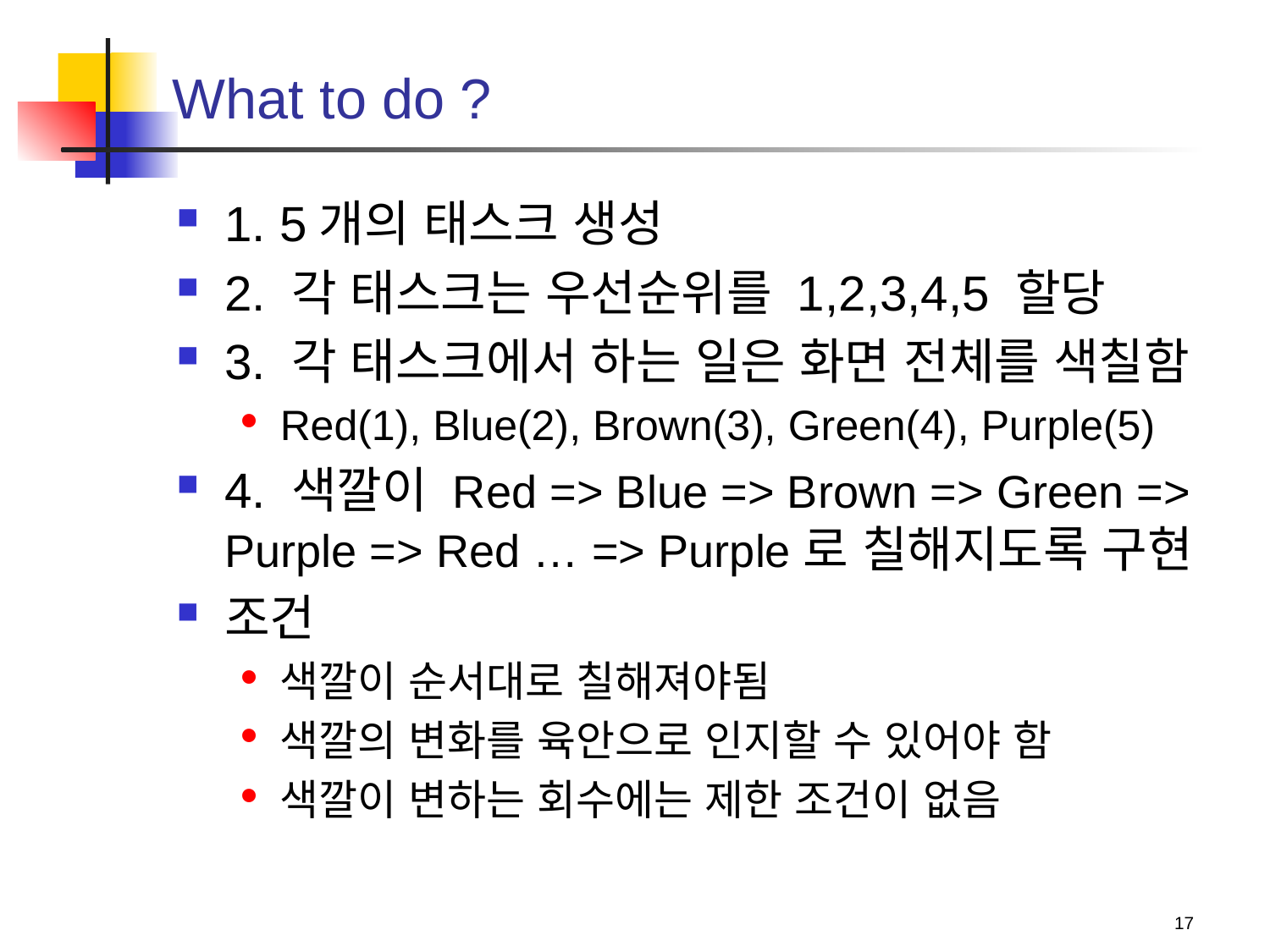

# What to do ?
1. 5개의 태스크 생성
2. 각 태스크는 우선순위를 1,2,3,4,5 할당
3. 각 태스크에서 하는 일은 화면 전체를 색칠함
Red(1), Blue(2), Brown(3), Green(4), Purple(5)
4. 색깔이 Red => Blue => Brown => Green => Purple => Red … => Purple로 칠해지도록 구현
조건
색깔이 순서대로 칠해져야됨
색깔의 변화를 육안으로 인지할 수 있어야 함
색깔이 변하는 회수에는 제한 조건이 없음

17